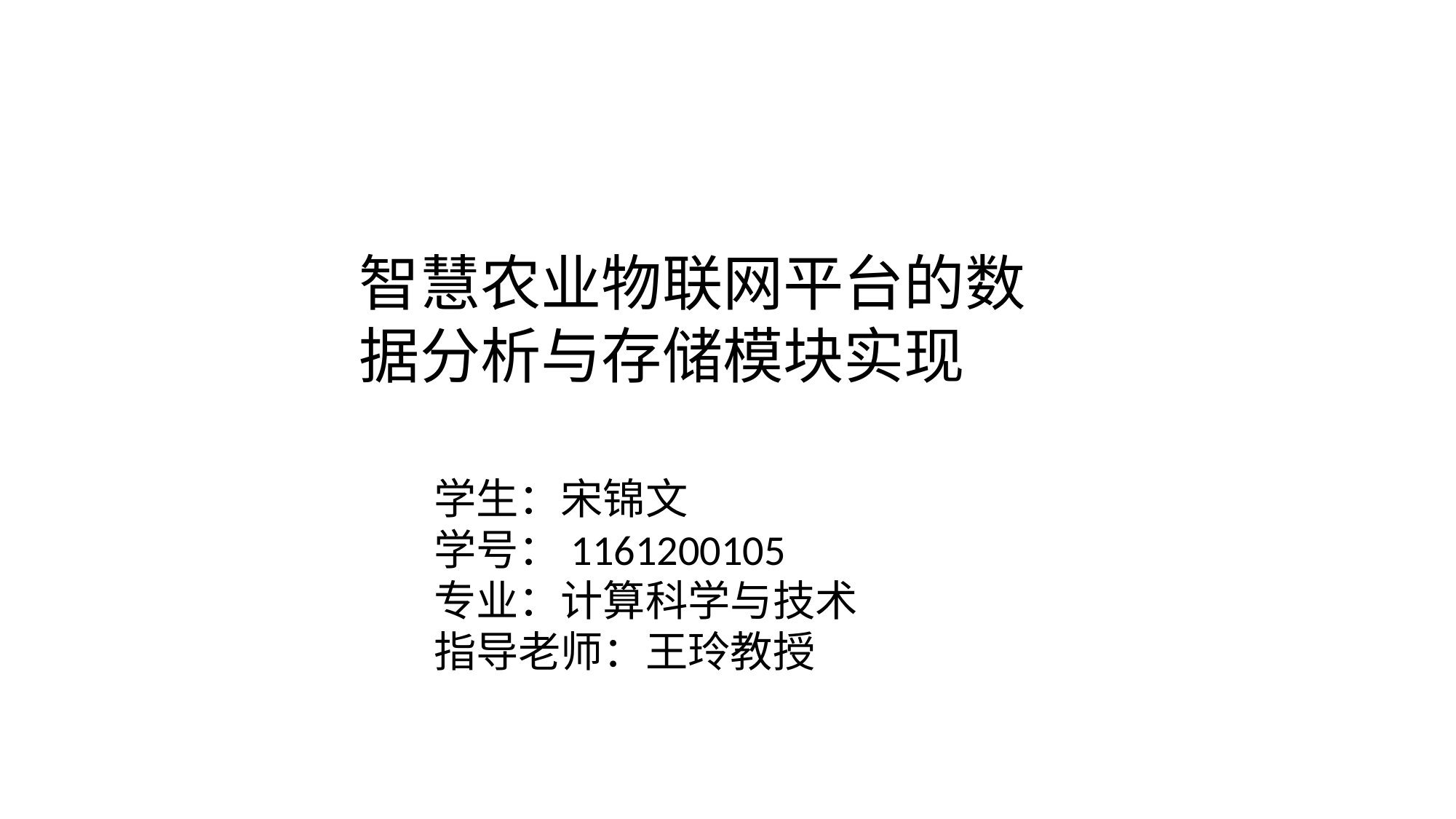

智慧农业物联网平台的数
据分析与存储模块实现
学生：宋锦文
学号：1161200105
专业：计算科学与技术
指导老师：王玲教授